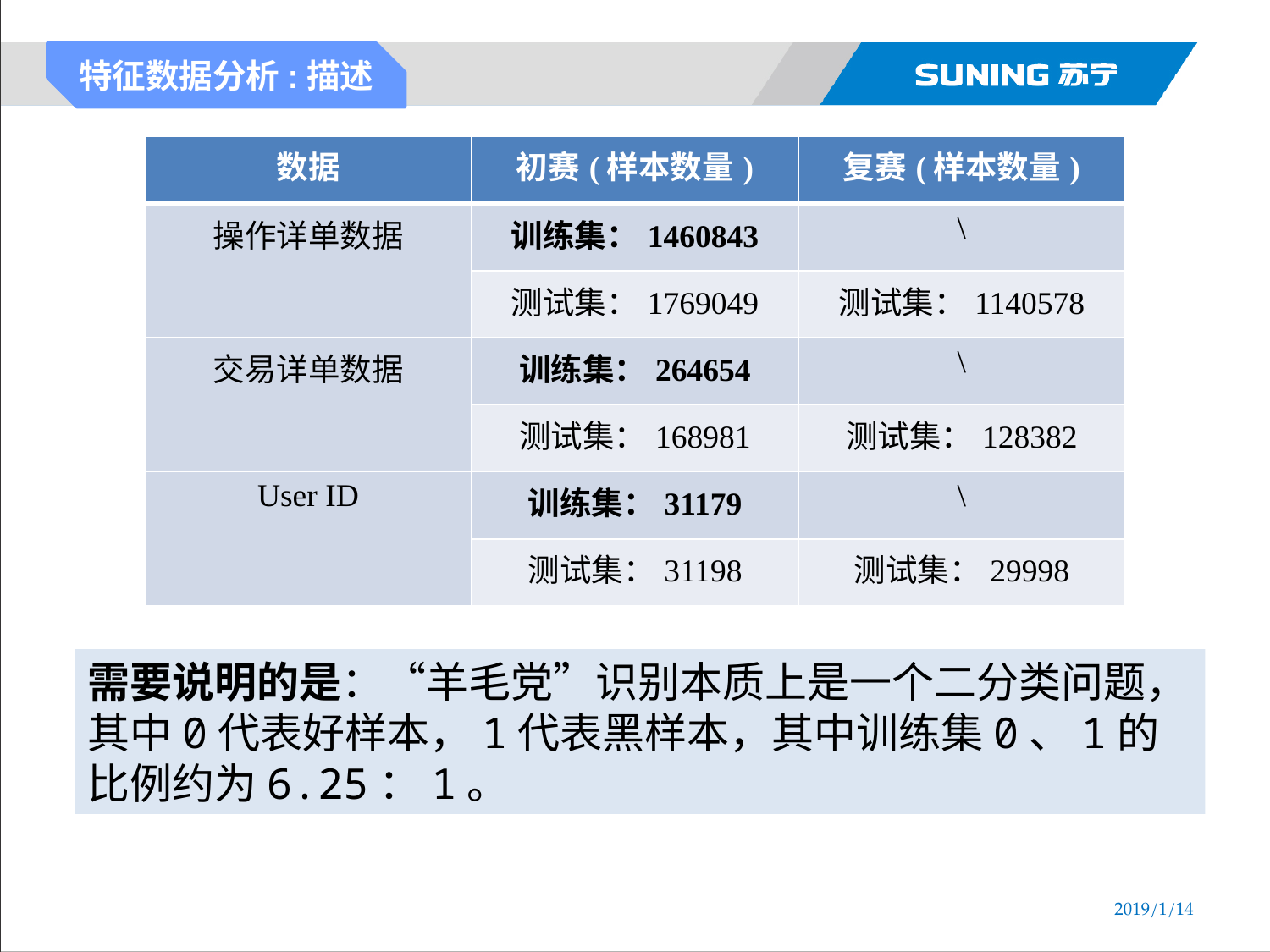

特征数据分析:描述
| 数据 | 初赛(样本数量) | 复赛(样本数量) |
| --- | --- | --- |
| 操作详单数据 | 训练集：1460843 | \ |
|  | 测试集：1769049 | 测试集：1140578 |
| 交易详单数据 | 训练集：264654 | \ |
|  | 测试集：168981 | 测试集：128382 |
| User ID | 训练集：31179 | \ |
|  | 测试集：31198 | 测试集：29998 |
需要说明的是：“羊毛党”识别本质上是一个二分类问题，其中0代表好样本，1代表黑样本，其中训练集0、1的比例约为6.25：1。
2019/1/14